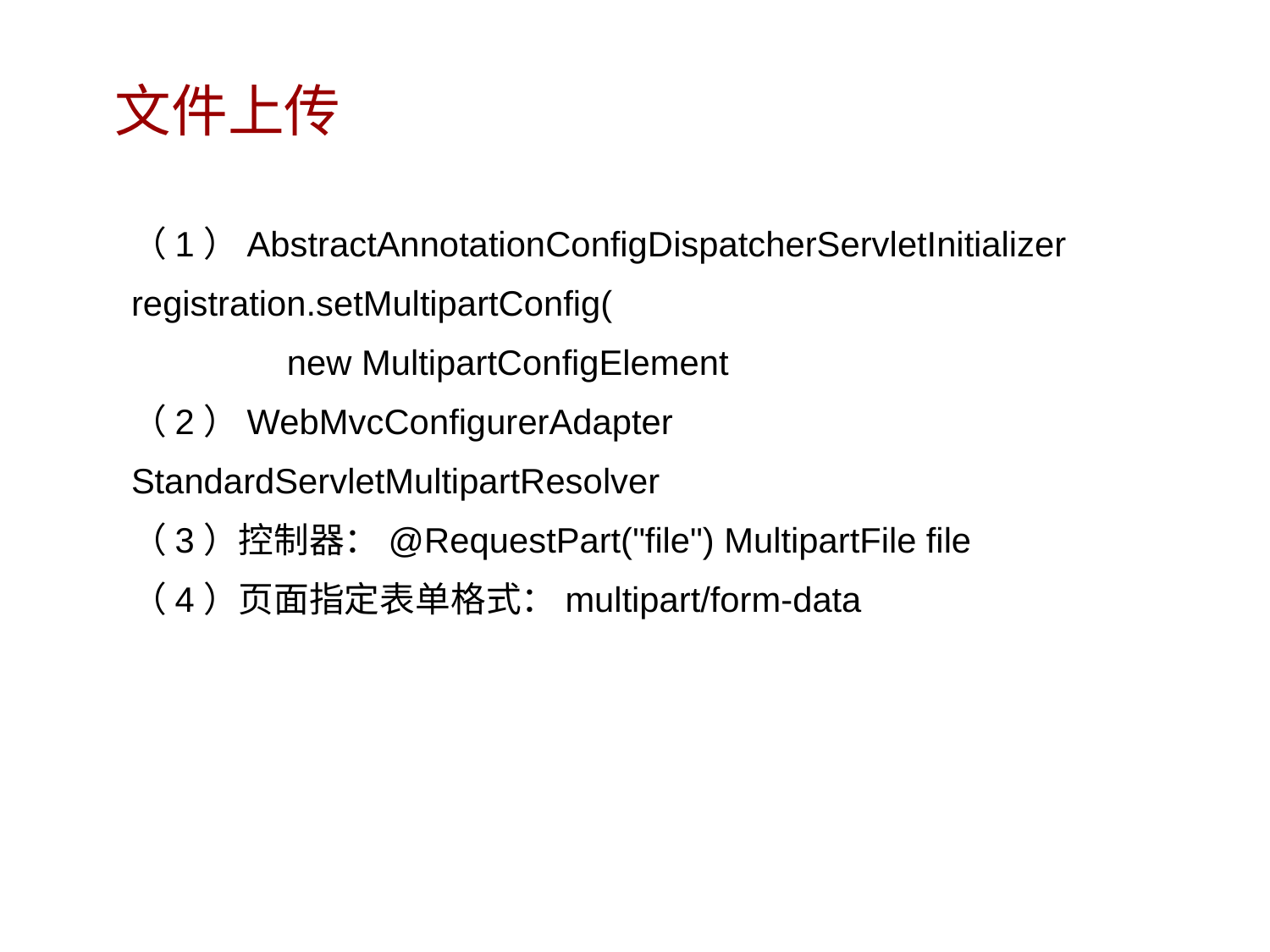

# 文件上传
（1）AbstractAnnotationConfigDispatcherServletInitializer
registration.setMultipartConfig(
                new MultipartConfigElement
（2）WebMvcConfigurerAdapter
StandardServletMultipartResolver
（3）控制器：@RequestPart("file") MultipartFile file
（4）页面指定表单格式：multipart/form-data